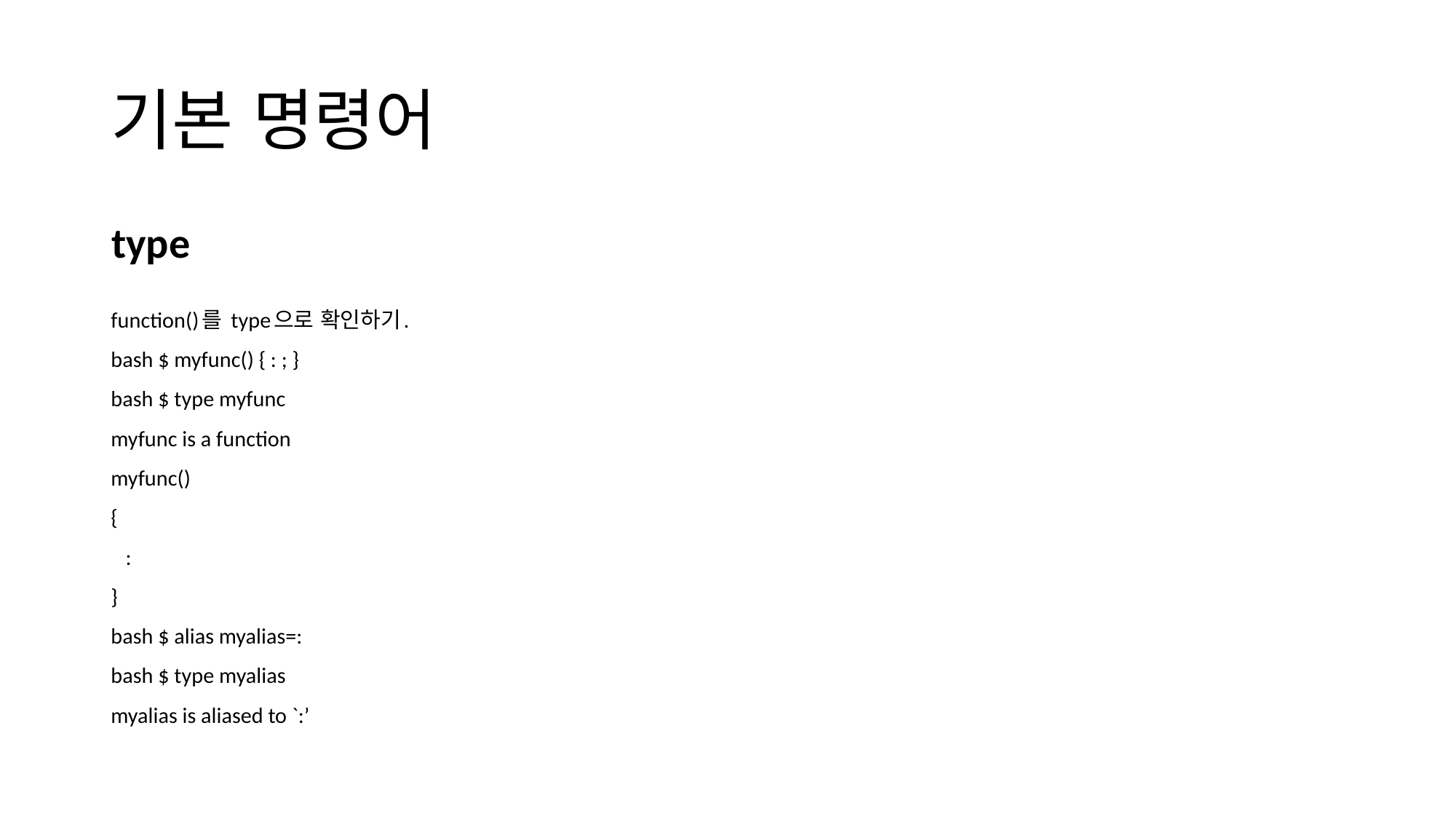

# 기본 명령어
type
function()를 type으로 확인하기.
bash $ myfunc() { : ; }
bash $ type myfunc
myfunc is a function
myfunc()
{
   :
}
bash $ alias myalias=:
bash $ type myalias
myalias is aliased to `:’